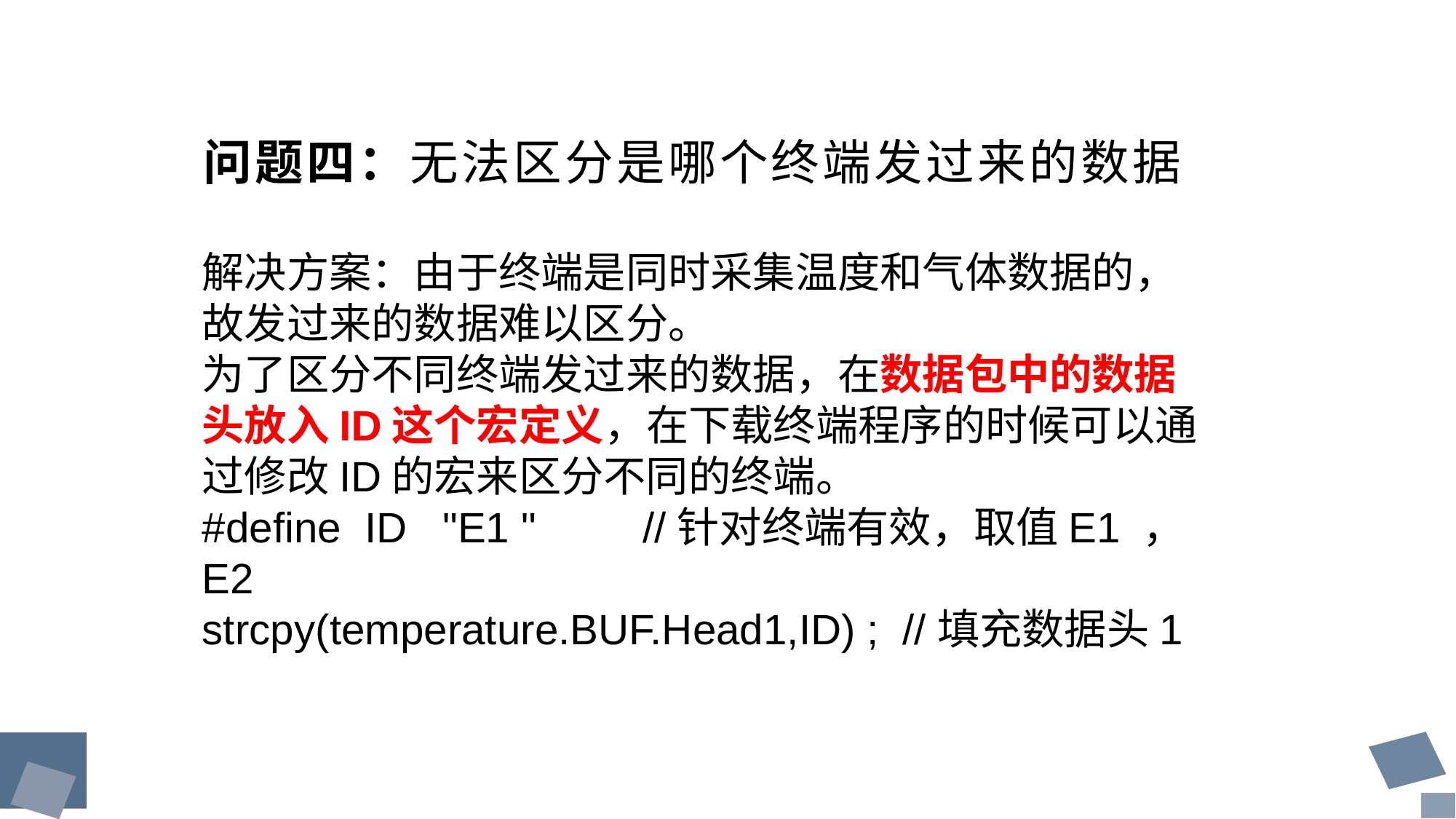

# 问题四：无法区分是哪个终端发过来的数据
解决方案：由于终端是同时采集温度和气体数据的，故发过来的数据难以区分。
为了区分不同终端发过来的数据，在数据包中的数据头放入ID这个宏定义，在下载终端程序的时候可以通过修改ID的宏来区分不同的终端。
#define  ID   "E1 "         //针对终端有效，取值E1 ，E2
strcpy(temperature.BUF.Head1,ID) ;  //填充数据头1